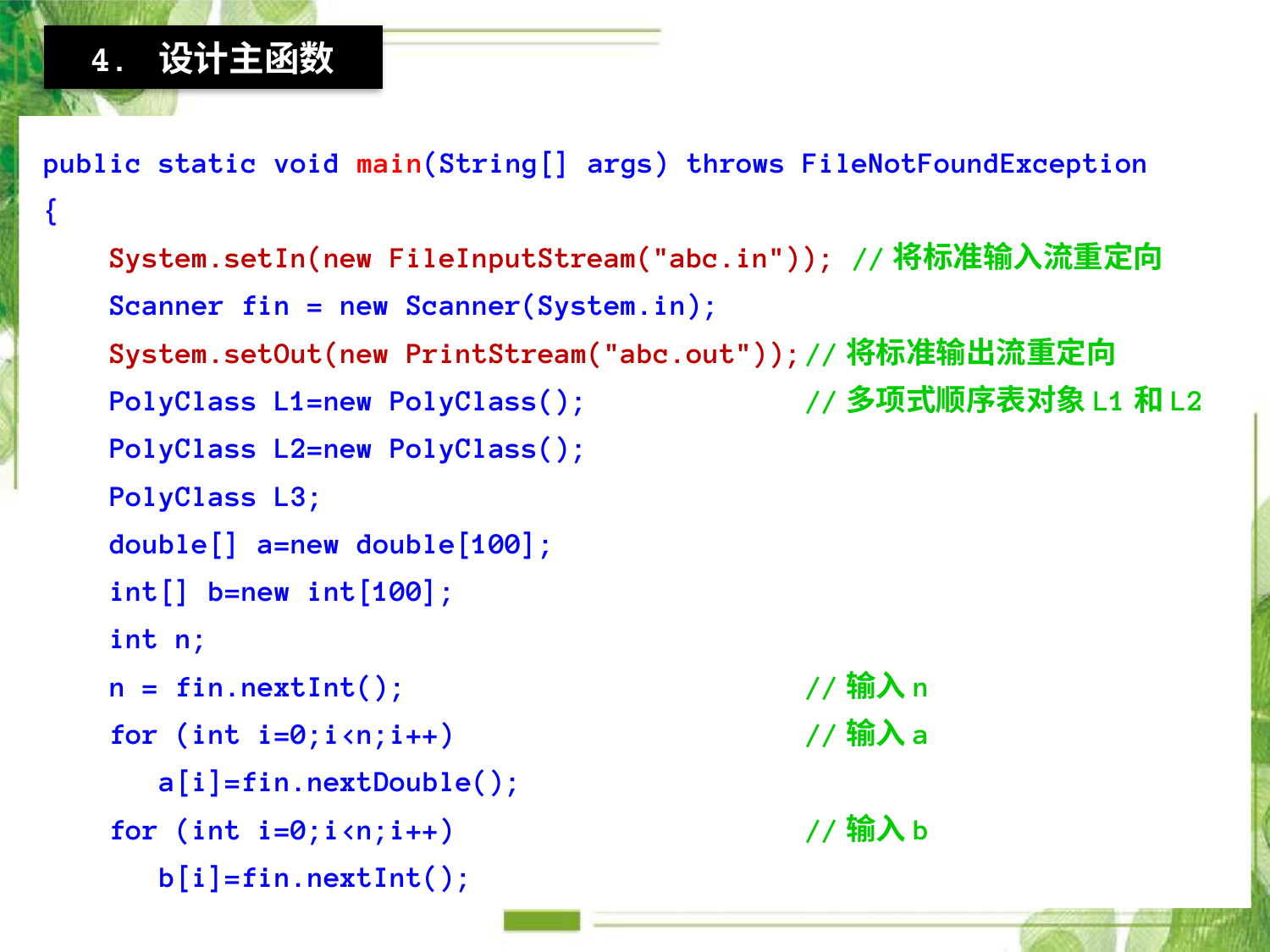

4. 设计主函数
public static void main(String[] args) throws FileNotFoundException
{
    System.setIn(new FileInputStream("abc.in")); //将标准输入流重定向
    Scanner fin = new Scanner(System.in);
    System.setOut(new PrintStream("abc.out"));	//将标准输出流重定向
    PolyClass L1=new PolyClass();		//多项式顺序表对象L1和L2
    PolyClass L2=new PolyClass();
    PolyClass L3;
    double[] a=new double[100];
    int[] b=new int[100];
    int n;
    n = fin.nextInt();				//输入n
    for (int i=0;i<n;i++)			//输入a
       a[i]=fin.nextDouble();
    for (int i=0;i<n;i++) 			//输入b
       b[i]=fin.nextInt();